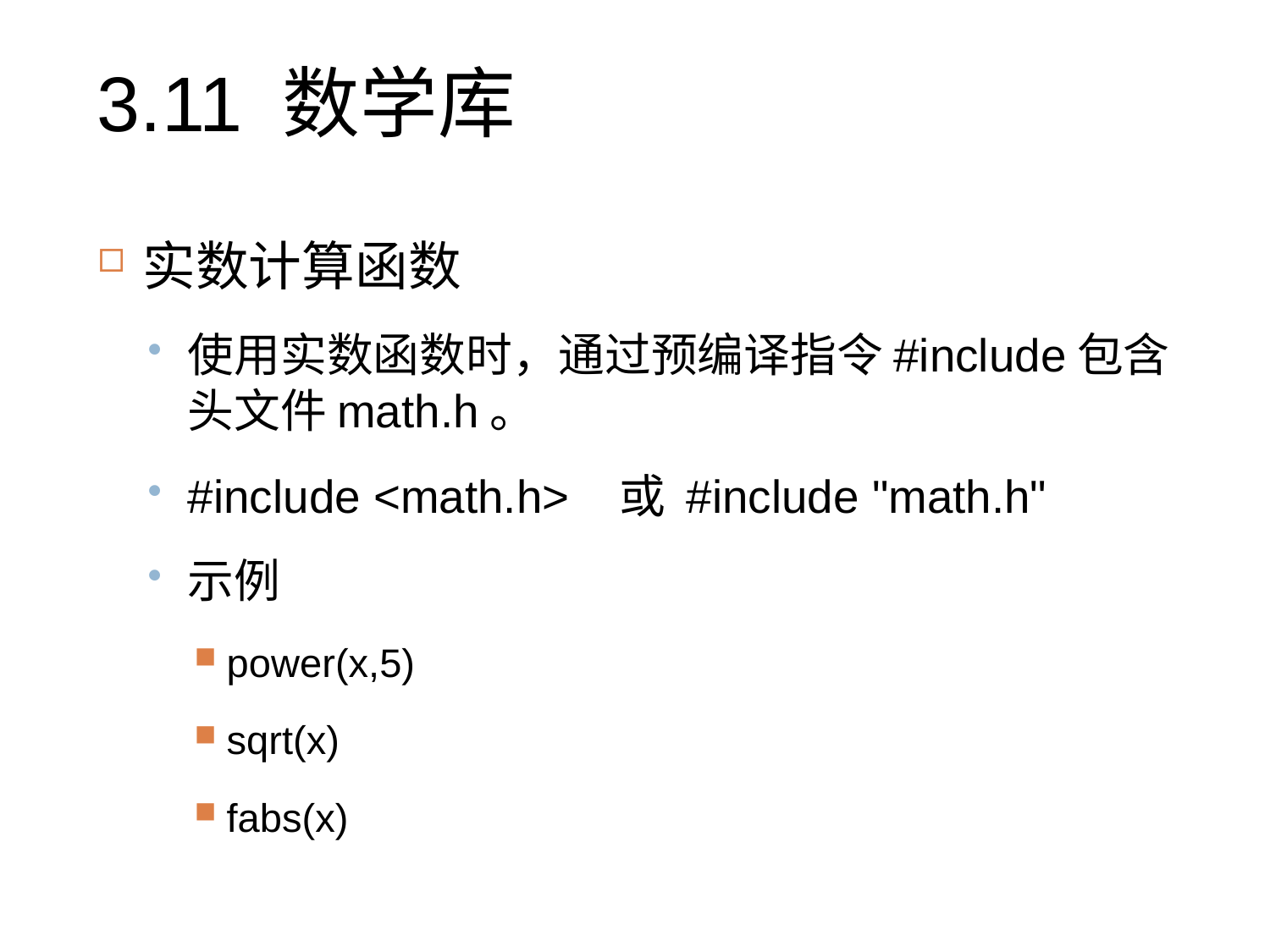

# 3.11 数学库
实数计算函数
使用实数函数时，通过预编译指令#include包含头文件math.h。
#include <math.h>   或 #include "math.h"
示例
power(x,5)
sqrt(x)
fabs(x)